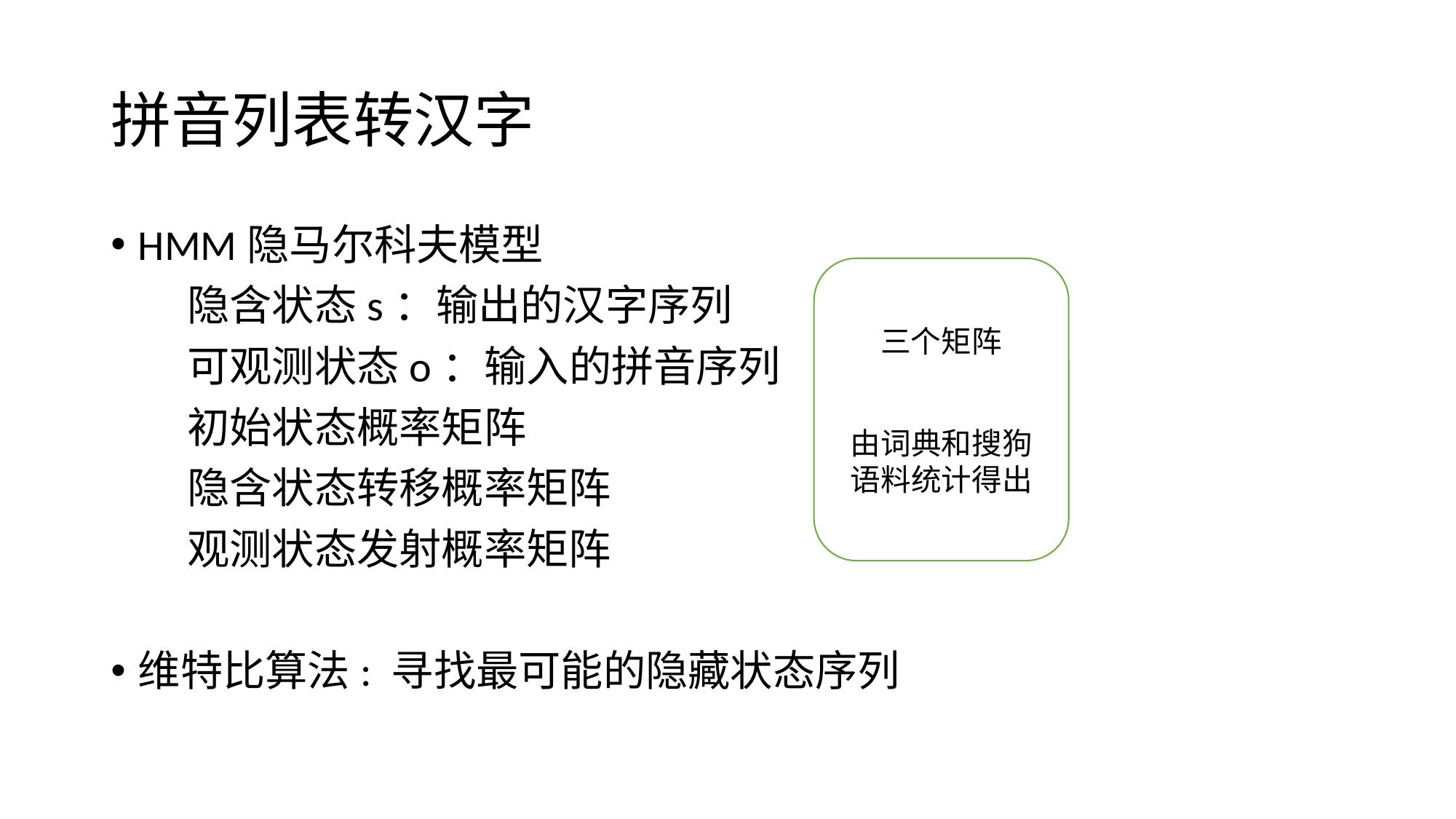

# 拼音列表转汉字
HMM隐马尔科夫模型
       隐含状态s：输出的汉字序列
       可观测状态o：输入的拼音序列
       初始状态概率矩阵
       隐含状态转移概率矩阵
       观测状态发射概率矩阵

维特比算法: 寻找最可能的隐藏状态序列

三个矩阵

由词典和搜狗语料统计得出